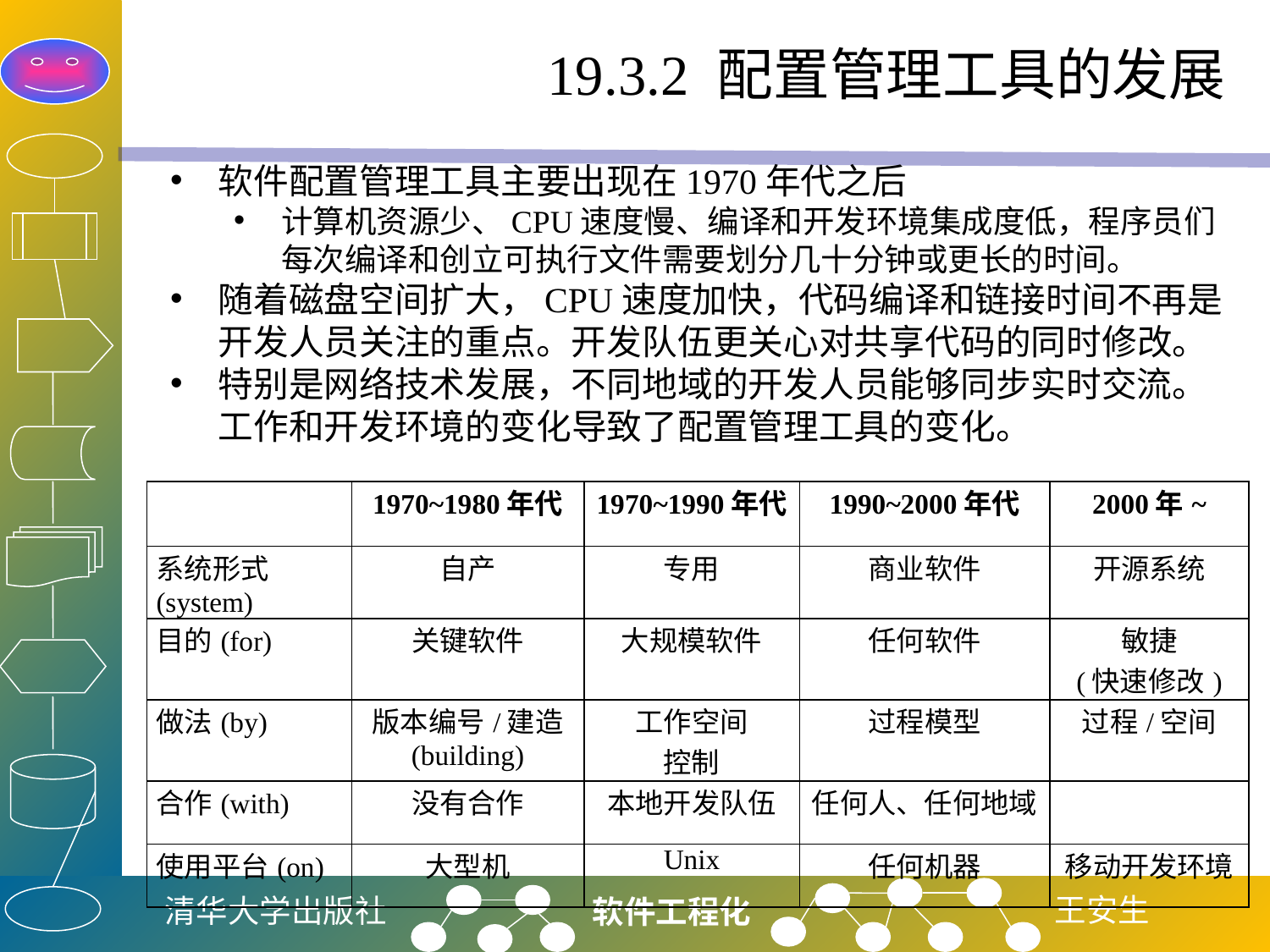

# 19.3.2 配置管理工具的发展
软件配置管理工具主要出现在1970年代之后
计算机资源少、CPU速度慢、编译和开发环境集成度低，程序员们每次编译和创立可执行文件需要划分几十分钟或更长的时间。
随着磁盘空间扩大，CPU速度加快，代码编译和链接时间不再是开发人员关注的重点。开发队伍更关心对共享代码的同时修改。
特别是网络技术发展，不同地域的开发人员能够同步实时交流。工作和开发环境的变化导致了配置管理工具的变化。
|  | 1970~1980年代 | 1970~1990年代 | 1990~2000年代 | 2000年~ |
| --- | --- | --- | --- | --- |
| 系统形式(system) | 自产 | 专用 | 商业软件 | 开源系统 |
| 目的(for) | 关键软件 | 大规模软件 | 任何软件 | 敏捷 (快速修改) |
| 做法(by) | 版本编号/建造 (building) | 工作空间 控制 | 过程模型 | 过程/空间 |
| 合作(with) | 没有合作 | 本地开发队伍 | 任何人、任何地域 |  |
| 使用平台(on) | 大型机 | Unix | 任何机器 | 移动开发环境 |